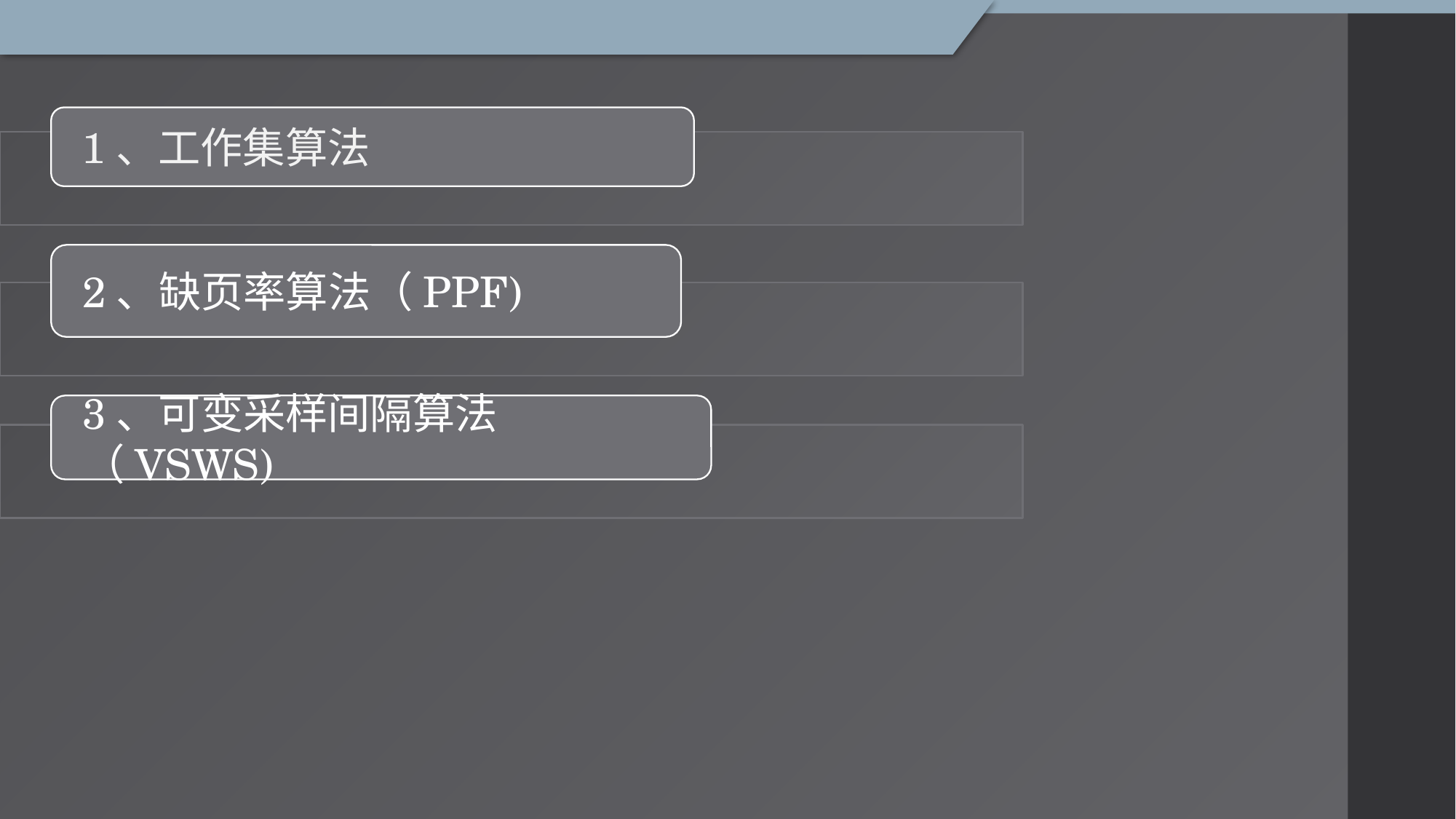

# 5 自己添加的问题1：如何解决颠簸/抖动现象？

1、工作集算法

2、缺页率算法（PPF)

3、可变采样间隔算法（VSWS)